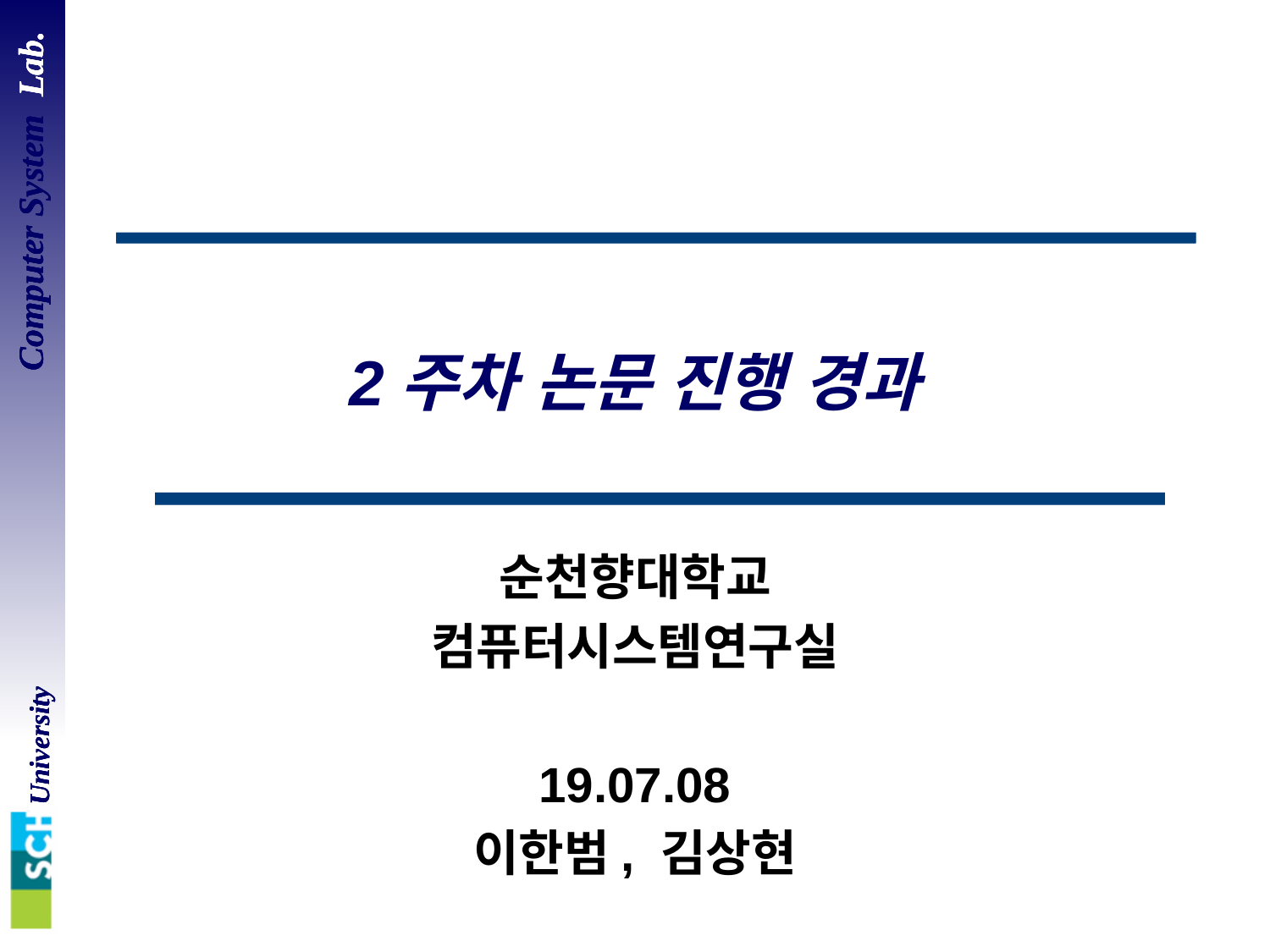

# 2주차 논문 진행 경과
순천향대학교
컴퓨터시스템연구실

19.07.08
이한범, 김상현